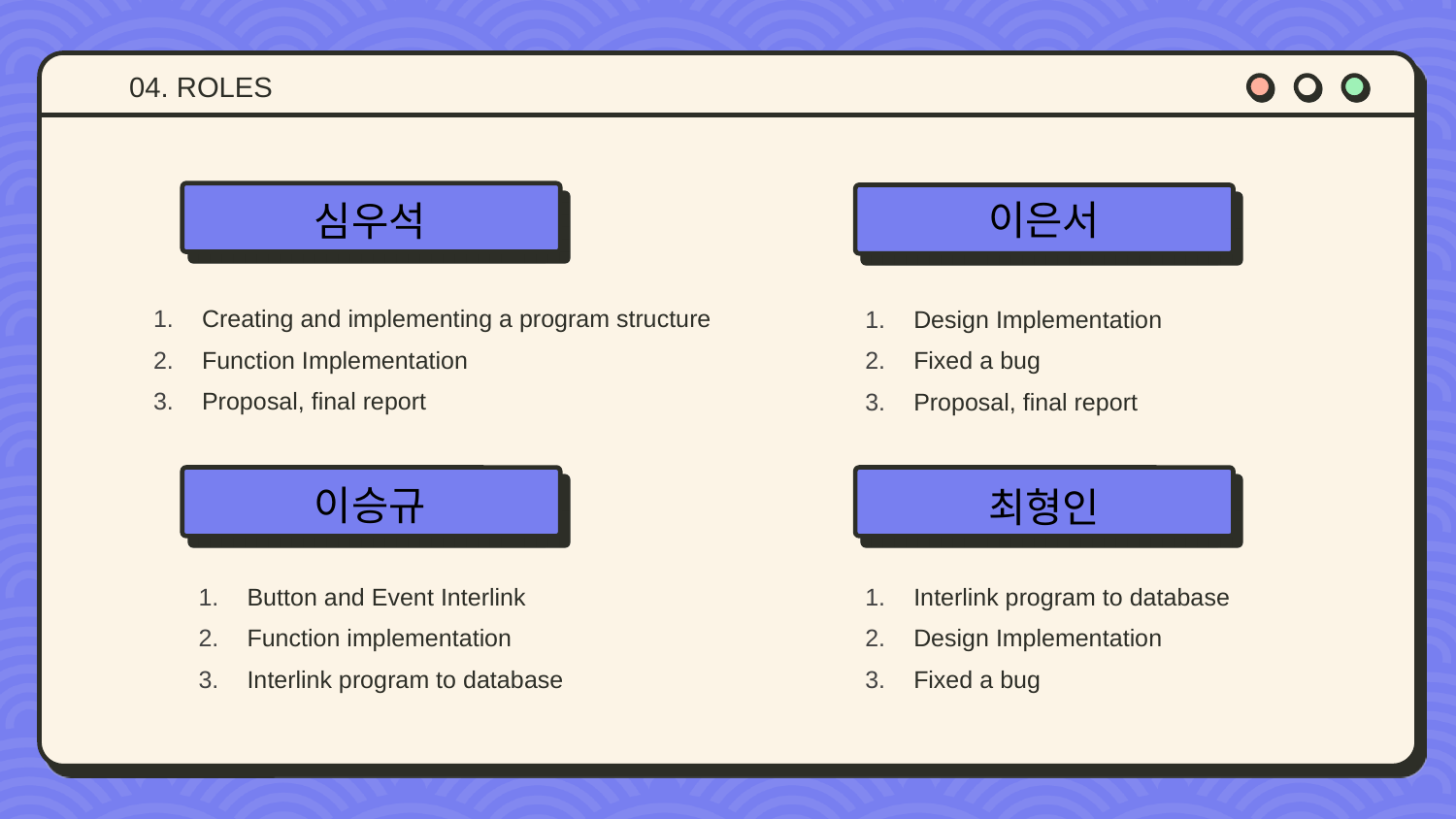

04. ROLES

심우석

이은서
Design Implementation
Fixed a bug
Proposal, final report
Creating and implementing a program structure
Function Implementation
Proposal, final report

이승규

최형인
Button and Event Interlink
Function implementation
Interlink program to database

Interlink program to database
Design Implementation
Fixed a bug